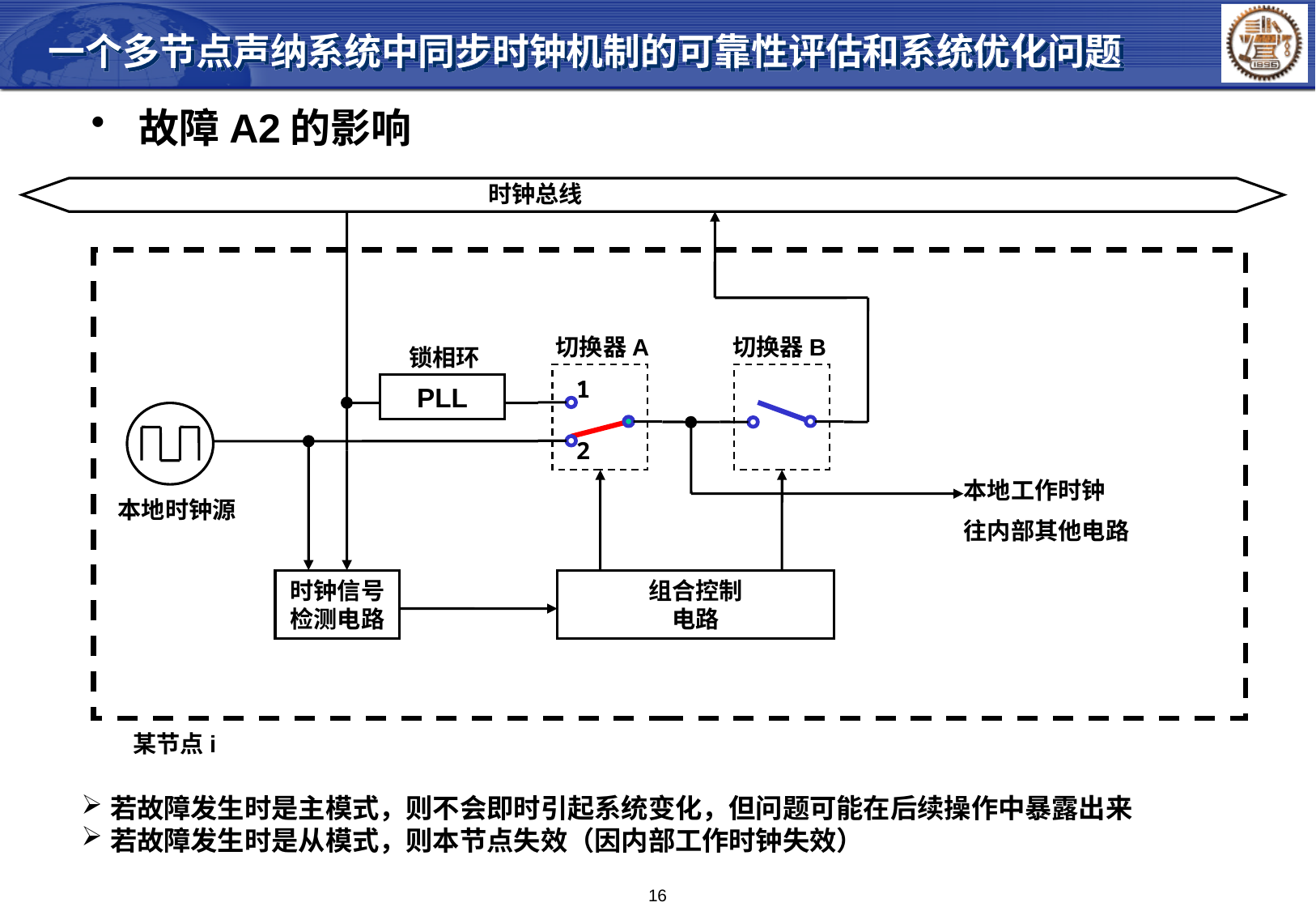

一个多节点声纳系统中同步时钟机制的可靠性评估和系统优化问题
 故障A2的影响
时钟总线

切换器A
切换器B
锁相环

1
PLL

2

本地工作时钟
往内部其他电路
本地时钟源

时钟信号
检测电路
组合控制
电路

某节点i
若故障发生时是主模式，则不会即时引起系统变化，但问题可能在后续操作中暴露出来
若故障发生时是从模式，则本节点失效（因内部工作时钟失效）
16